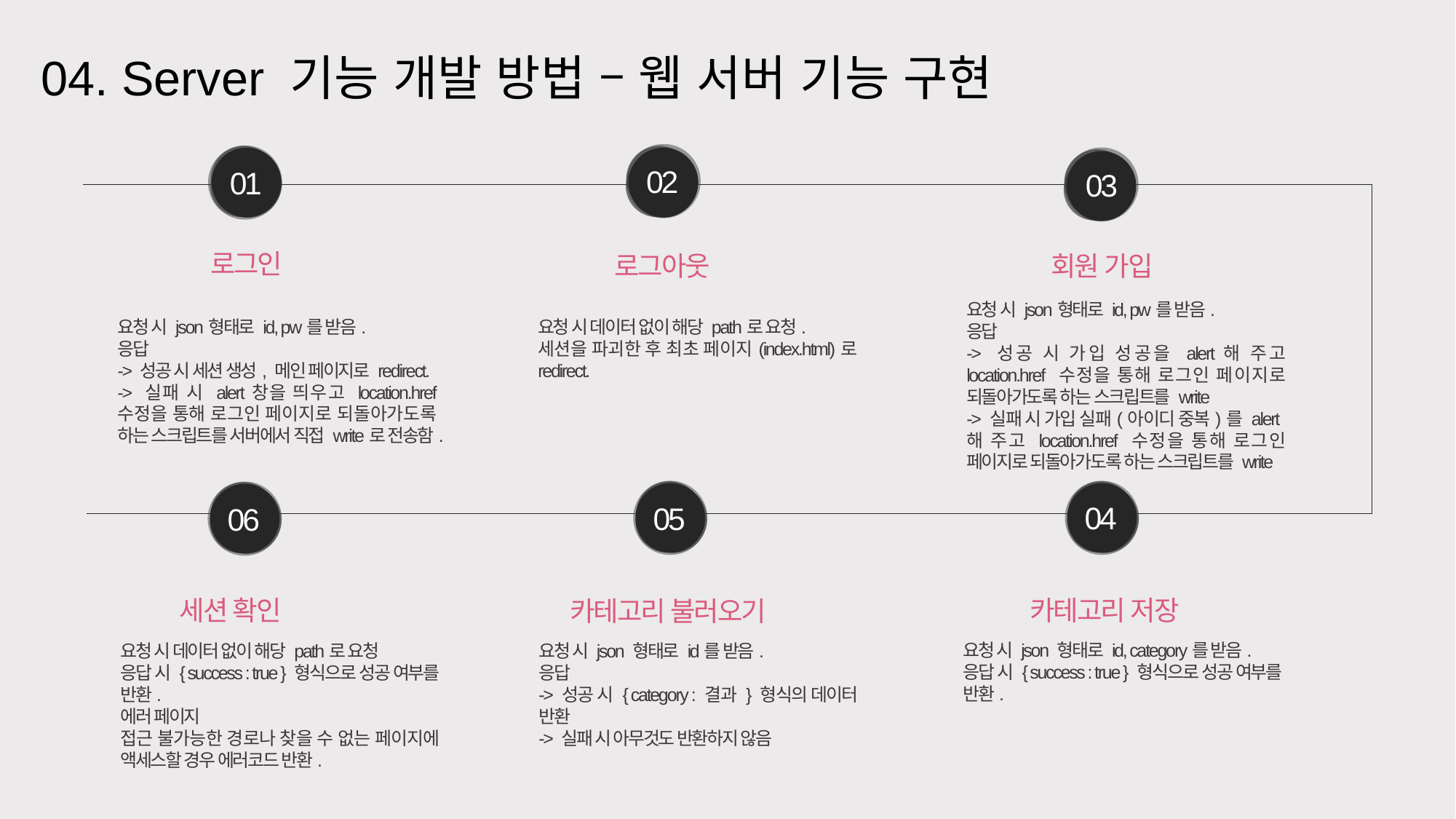

04. Server 기능 개발 방법 – 웹 서버 기능 구현

02
01
03

로그인
로그아웃
회원 가입
요청 시 json형태로 id, pw를 받음.
응답
-> 성공 시 가입 성공을 alert해 주고 location.href 수정을 통해 로그인 페이지로 되돌아가도록 하는 스크립트를 write
-> 실패 시 가입 실패(아이디 중복)를 alert해 주고 location.href 수정을 통해 로그인 페이지로 되돌아가도록 하는 스크립트를 write
요청 시 json형태로 id, pw를 받음.
응답
-> 성공 시 세션 생성, 메인 페이지로 redirect.
-> 실패 시 alert창을 띄우고 location.href 수정을 통해 로그인 페이지로 되돌아가도록 하는 스크립트를 서버에서 직접 write로 전송함.
요청 시 데이터 없이 해당 path로 요청.
세션을 파괴한 후 최초 페이지(index.html)로 redirect.

04
05
06
세션 확인
카테고리 저장
카테고리 불러오기
요청 시 json 형태로 id, category를 받음.
응답 시 { success : true } 형식으로 성공 여부를 반환.
요청 시 데이터 없이 해당 path로 요청
응답 시 { success : true } 형식으로 성공 여부를 반환.
에러 페이지
접근 불가능한 경로나 찾을 수 없는 페이지에 액세스할 경우 에러코드 반환.
요청 시 json 형태로 id를 받음.
응답
-> 성공 시 { category : 결과 } 형식의 데이터 반환
-> 실패 시 아무것도 반환하지 않음